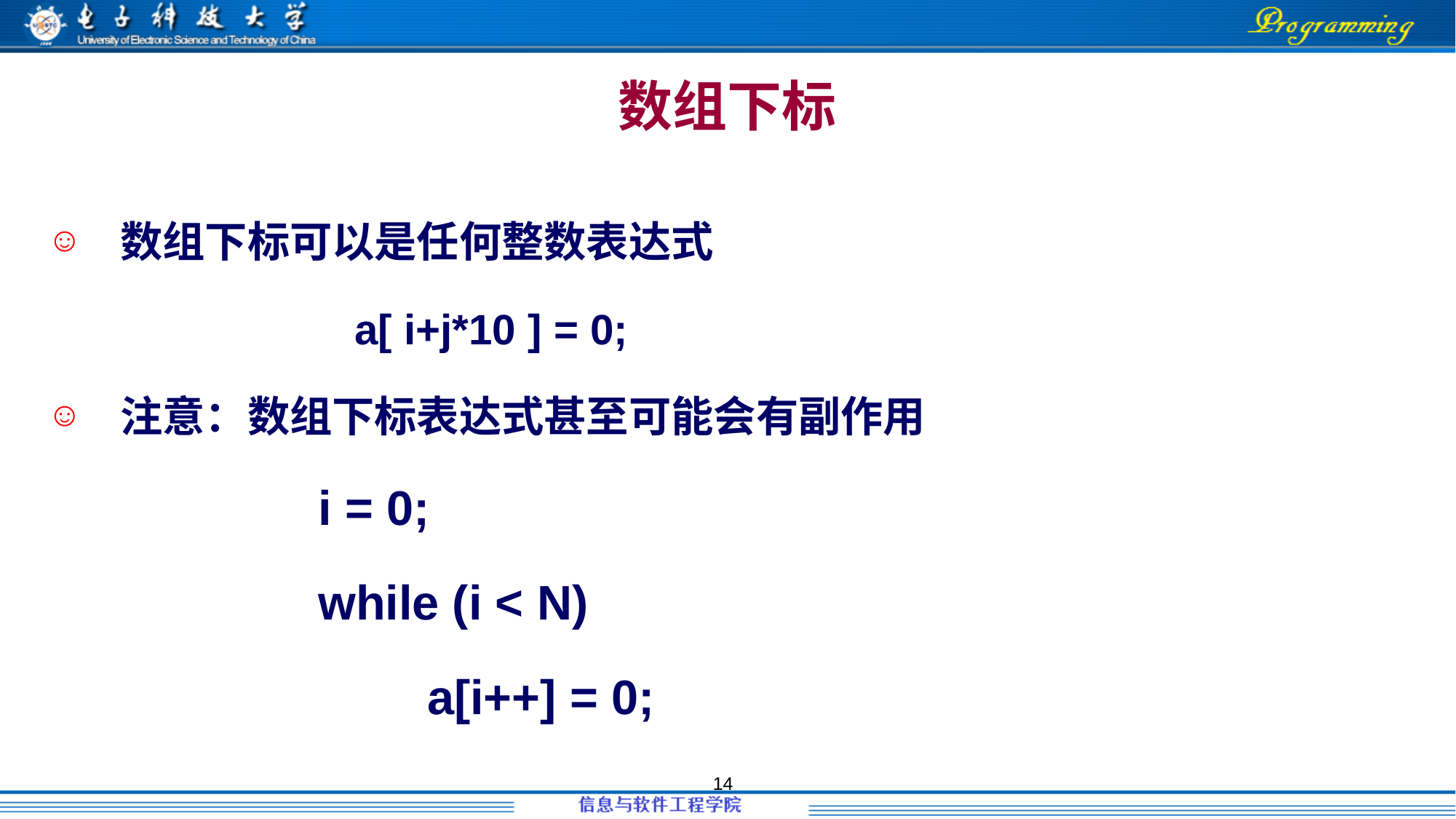

数组下标
数组下标可以是任何整数表达式
		a[ i+j*10 ] = 0;
注意：数组下标表达式甚至可能会有副作用
		i = 0;
		while (i < N)
			a[i++] = 0;
14